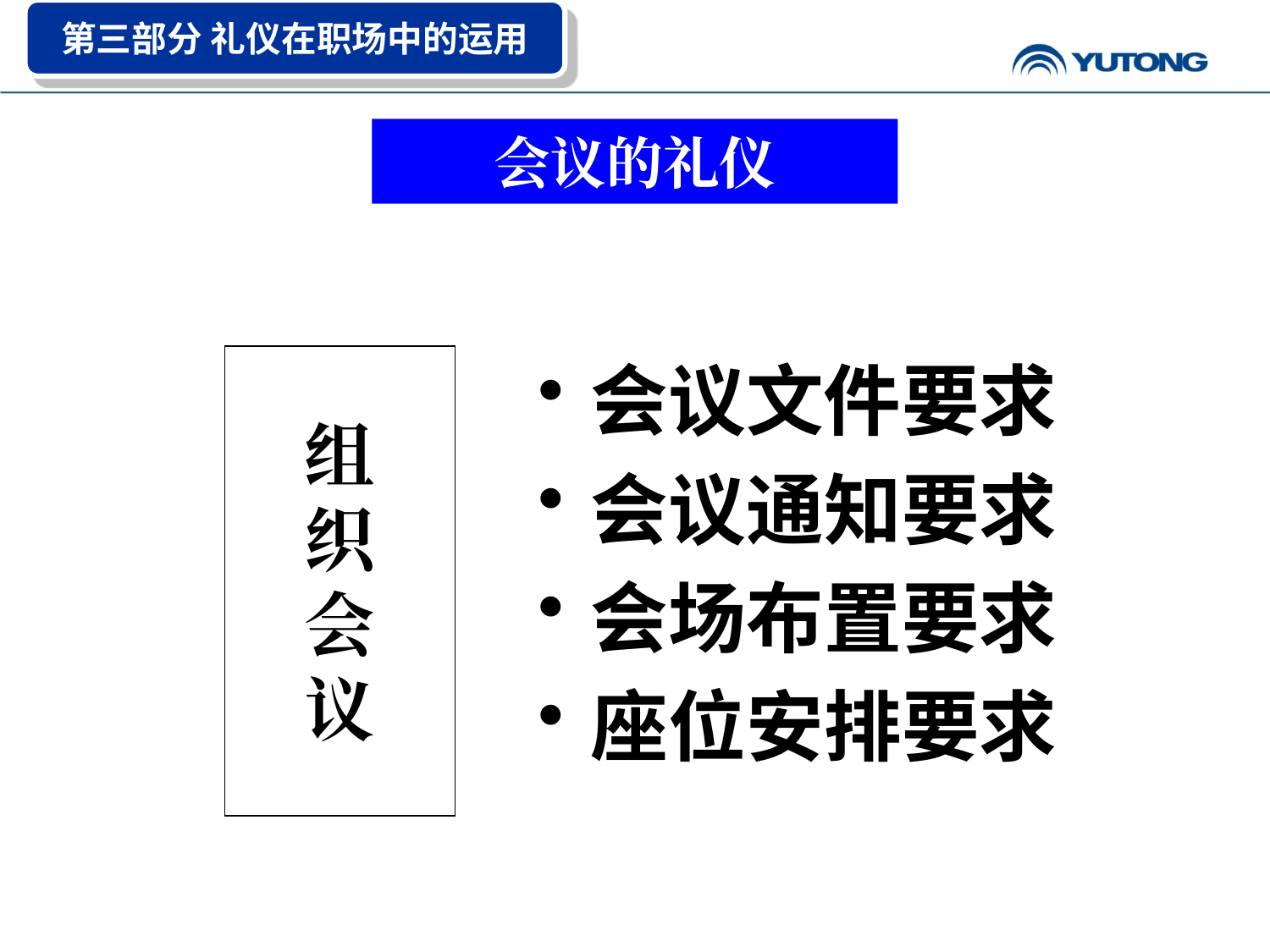

第三部分 礼仪在职场中的运用
会议的礼仪
组
织
会
议
会议文件要求
会议通知要求
会场布置要求
座位安排要求